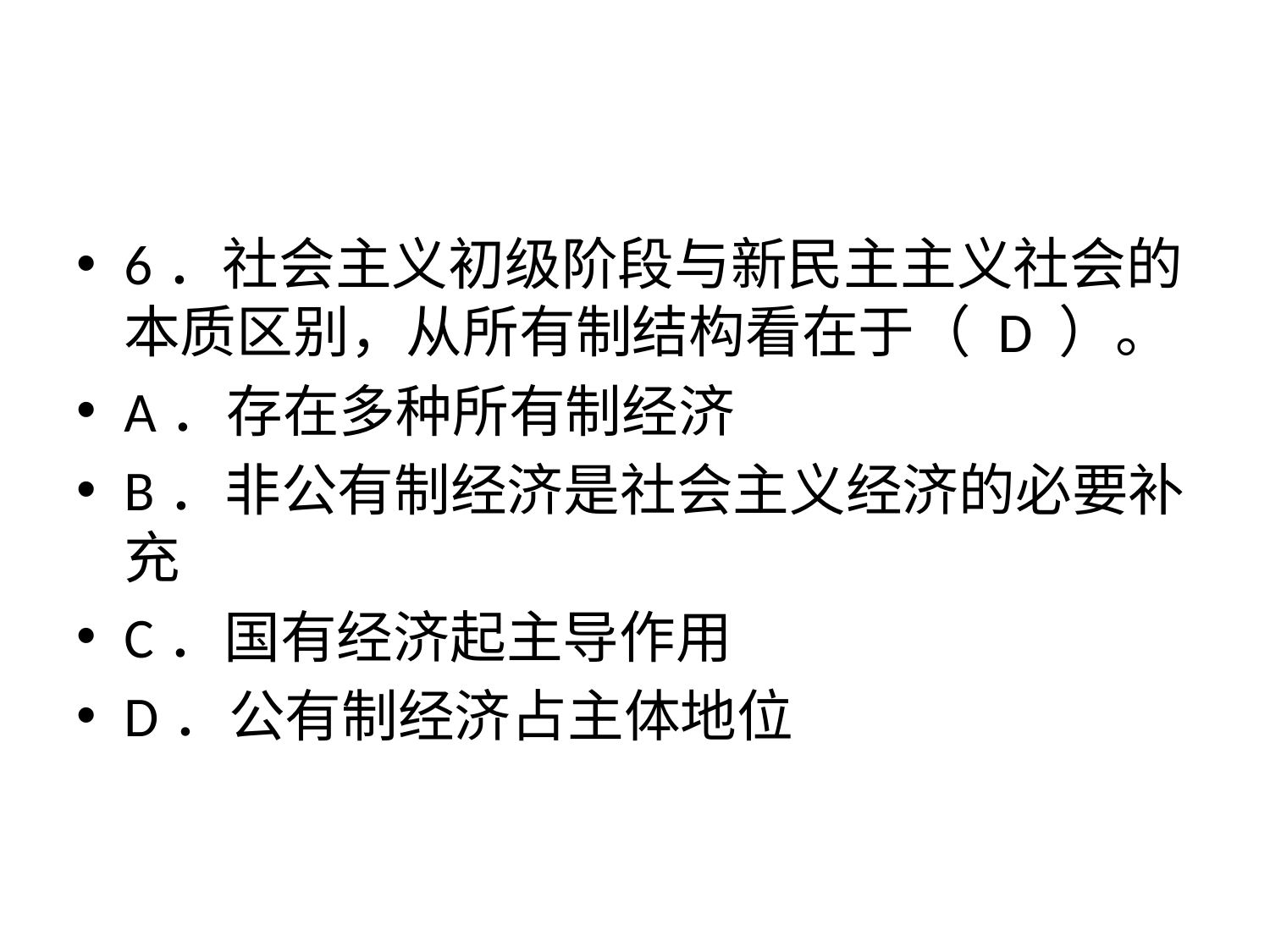

#
6．社会主义初级阶段与新民主主义社会的本质区别，从所有制结构看在于（ D ）。
A．存在多种所有制经济
B．非公有制经济是社会主义经济的必要补充
C．国有经济起主导作用
D．公有制经济占主体地位